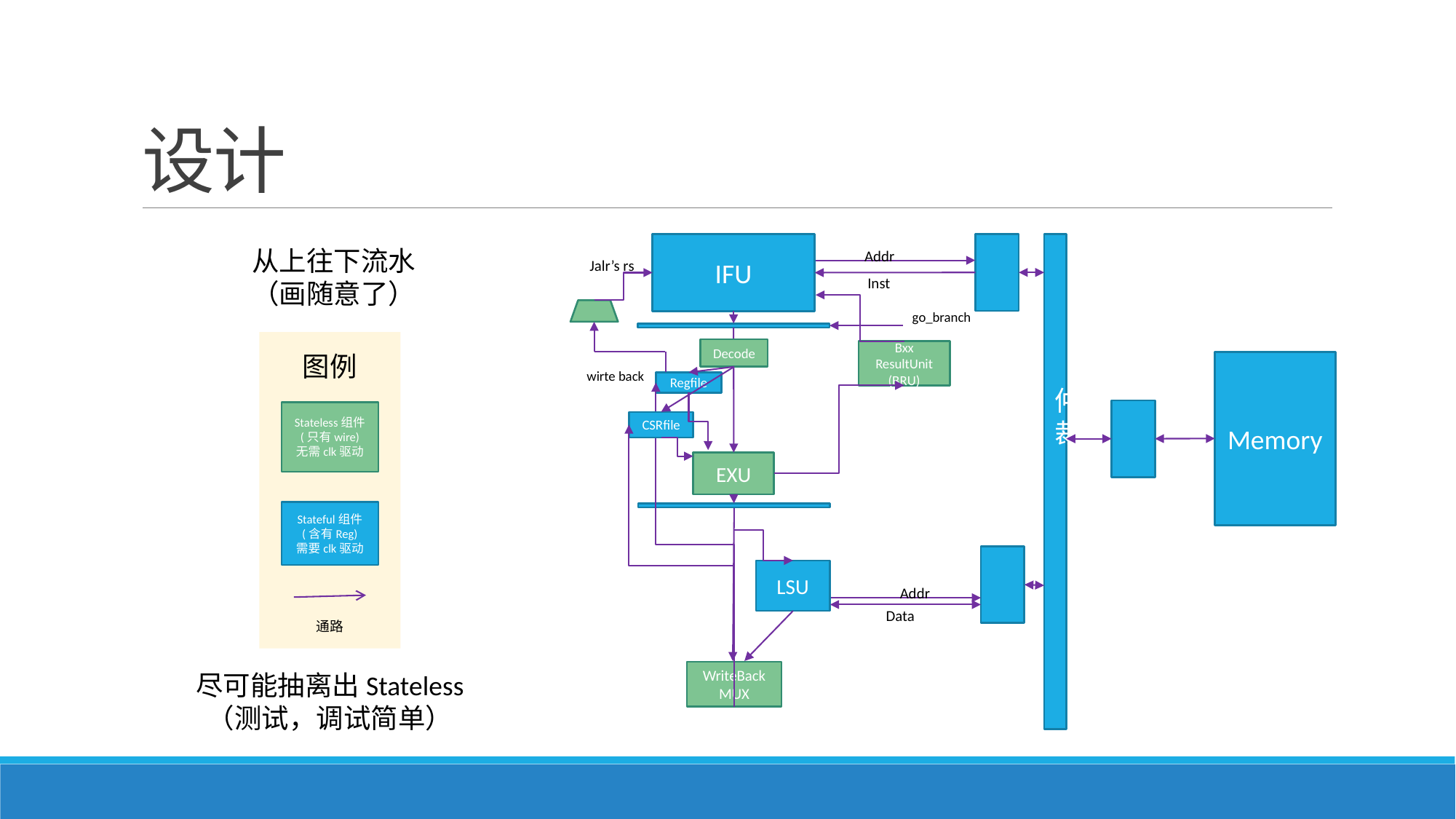

# 设计

IFU
仲裁

Addr
Jalr’s rs
Inst

go_branch

Decode
Bxx
ResultUnit
(BRU)
Memory
wirte back
Regfile

CSRfile
EXU

LSU
Addr
Data
WriteBack
MUX
从上往下流水
（画随意了）

图例
Stateless组件
(只有wire)
无需clk驱动
Stateful组件
(含有Reg)
需要clk驱动
通路
尽可能抽离出Stateless
（测试，调试简单）